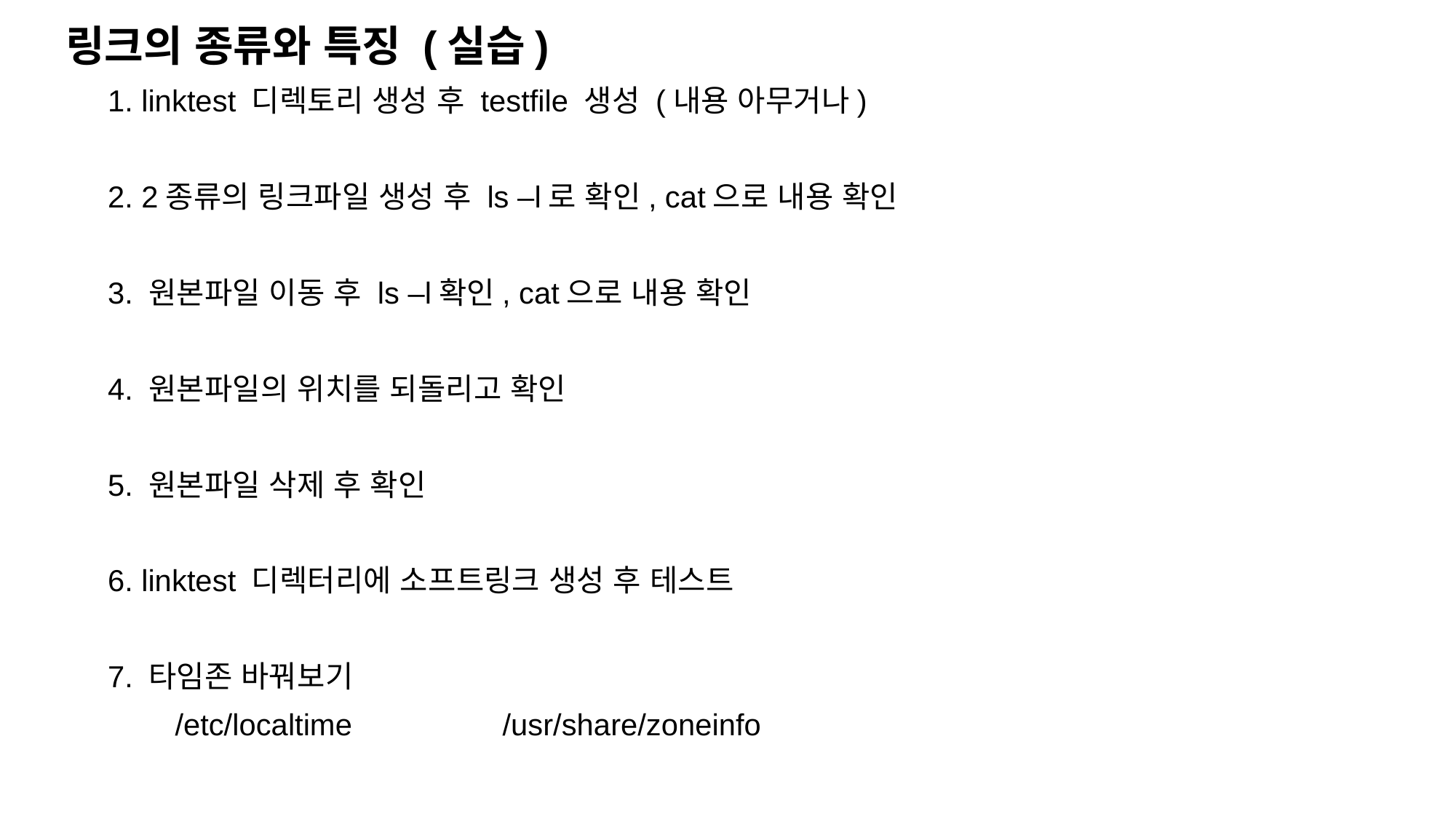

링크의 종류와 특징 (실습)
     1. linktest 디렉토리 생성 후 testfile 생성 (내용 아무거나)

     2. 2종류의 링크파일 생성 후 ls –l로 확인, cat으로 내용 확인

     3. 원본파일 이동 후 ls –l확인, cat으로 내용 확인

     4. 원본파일의 위치를 되돌리고 확인

     5. 원본파일 삭제 후 확인

     6. linktest 디렉터리에 소프트링크 생성 후 테스트

     7. 타임존 바꿔보기
	/etc/localtime		/usr/share/zoneinfo